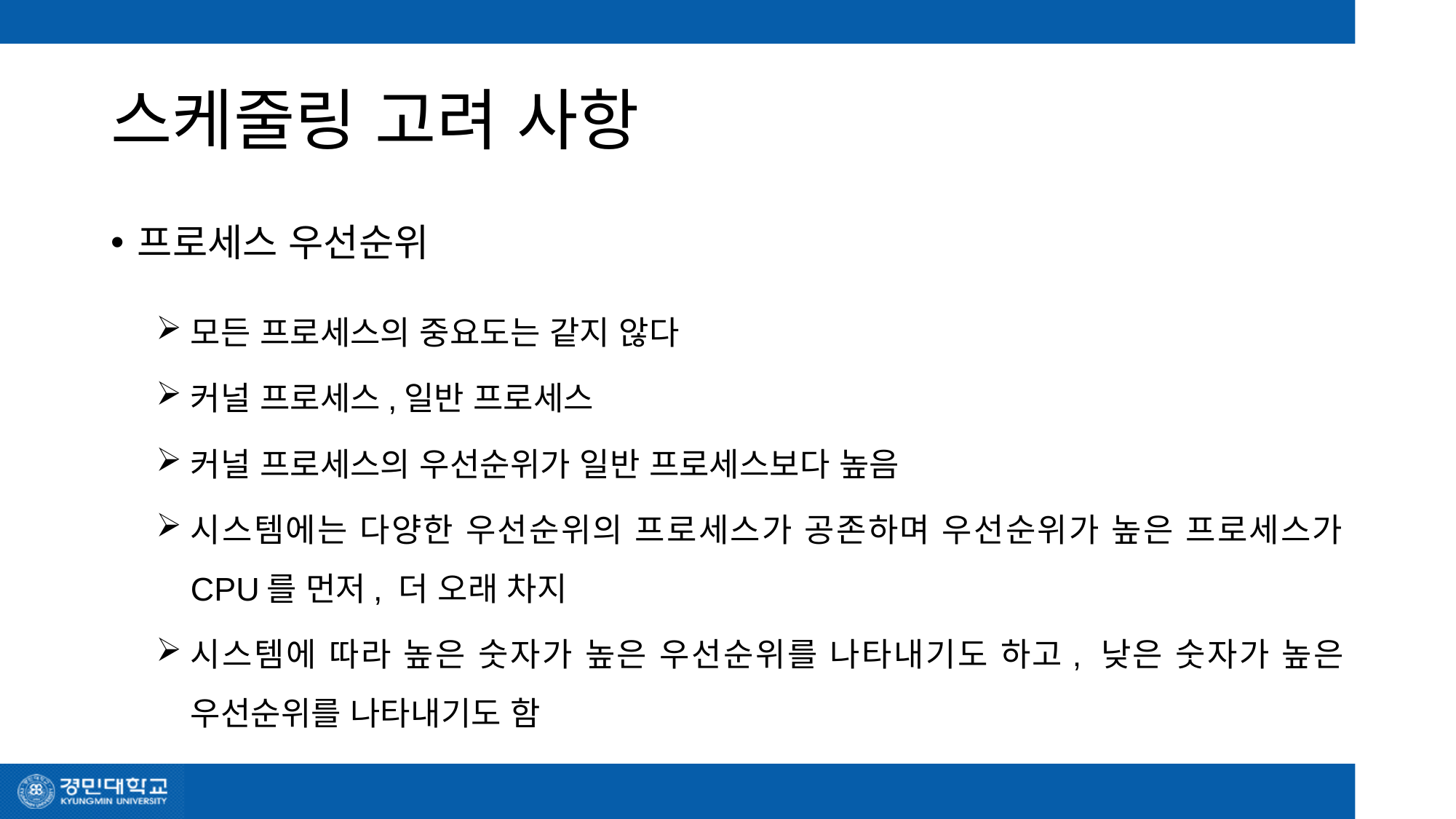

# 스케줄링 고려 사항
프로세스 우선순위

모든 프로세스의 중요도는 같지 않다
커널 프로세스,일반 프로세스
커널 프로세스의 우선순위가 일반 프로세스보다 높음
시스템에는 다양한 우선순위의 프로세스가 공존하며 우선순위가 높은 프로세스가 CPU를 먼저, 더 오래 차지
시스템에 따라 높은 숫자가 높은 우선순위를 나타내기도 하고, 낮은 숫자가 높은 우선순위를 나타내기도 함